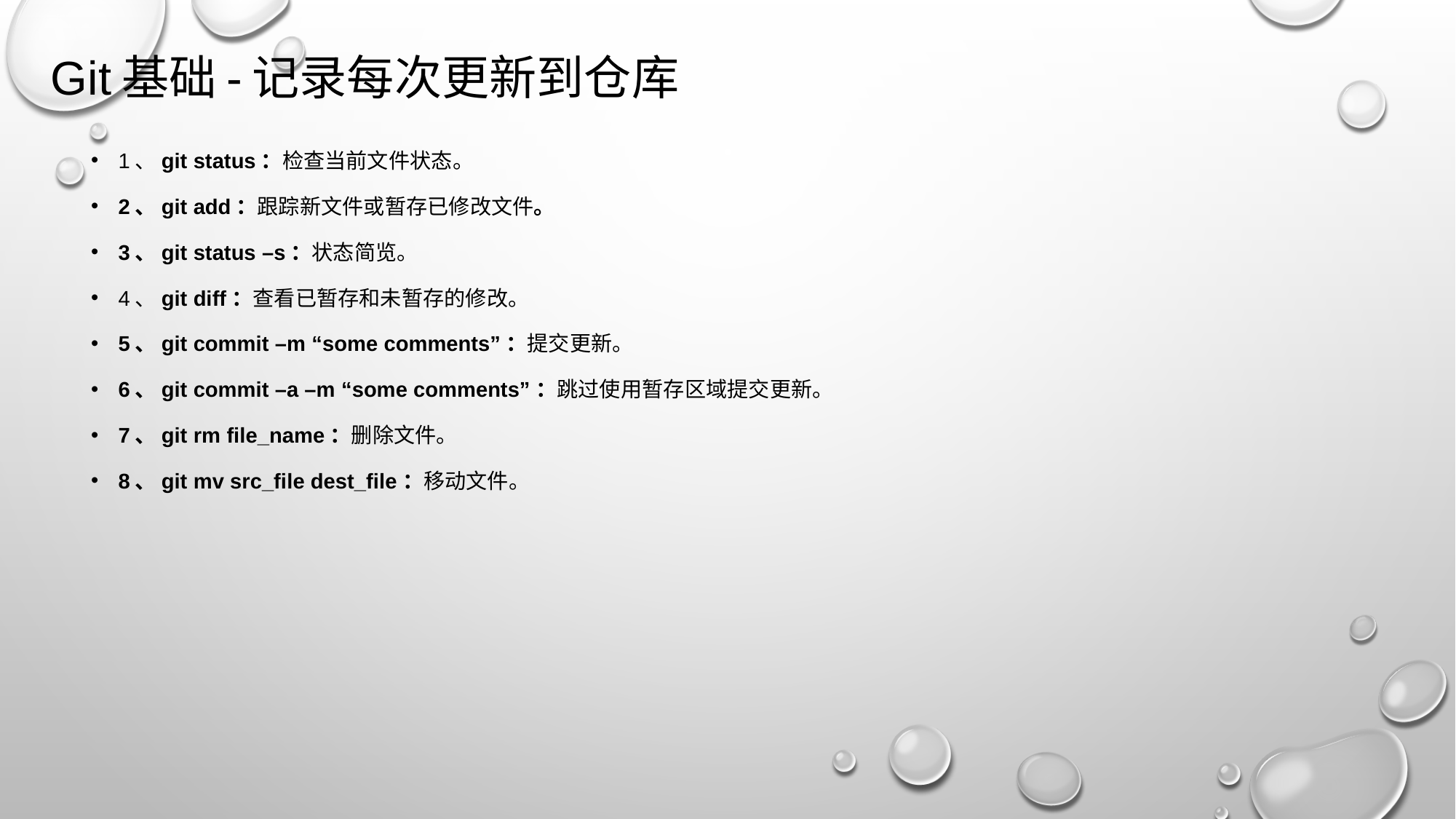

# Git基础-记录每次更新到仓库
1、git status：检查当前文件状态。
2、git add：跟踪新文件或暂存已修改文件。
3、git status –s：状态简览。
4、git diff：查看已暂存和未暂存的修改。
5、git commit –m “some comments”：提交更新。
6、git commit –a –m “some comments”：跳过使用暂存区域提交更新。
7、git rm file_name：删除文件。
8、git mv src_file dest_file：移动文件。